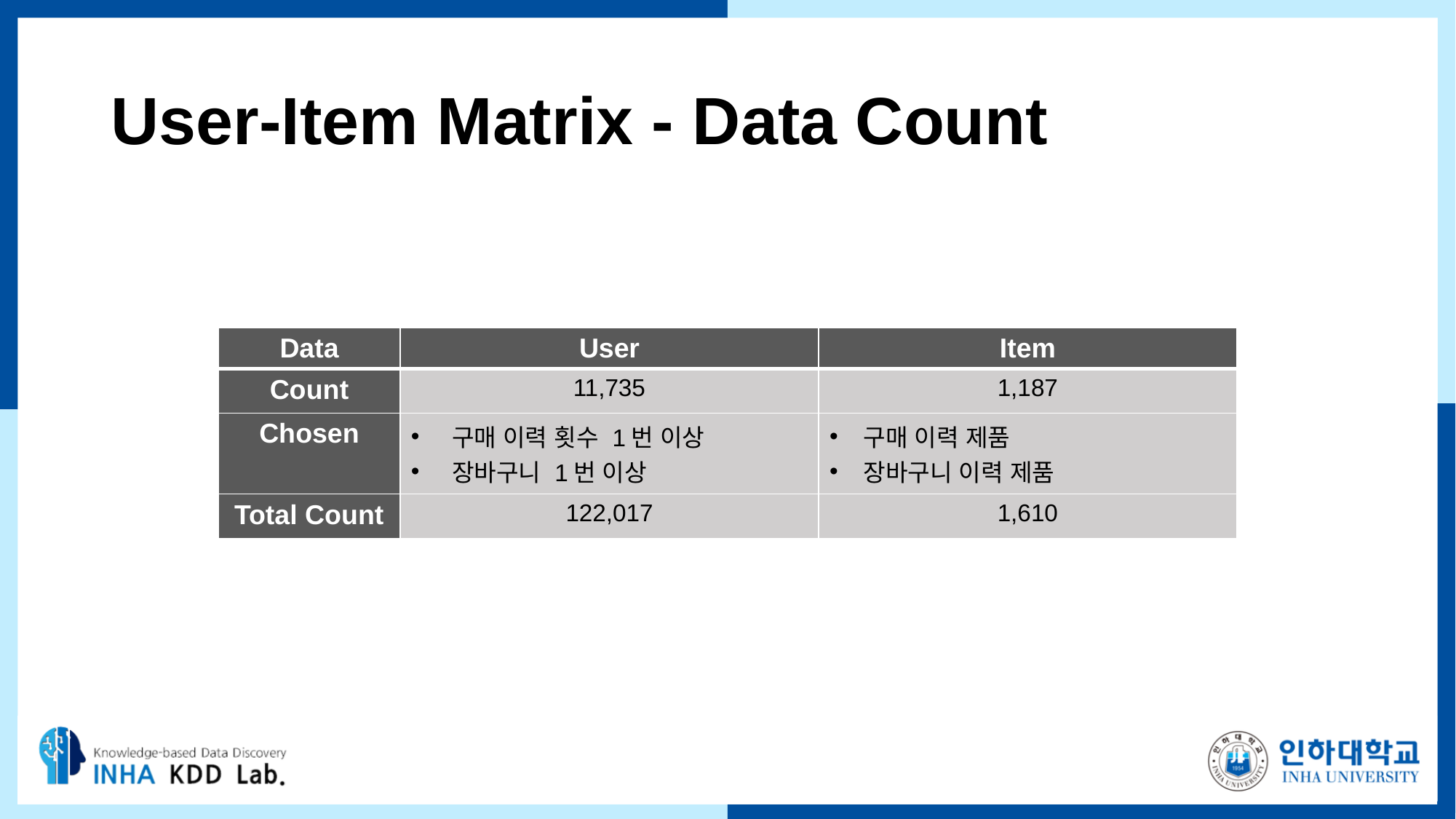

# User-Item Matrix - Data Count
| Data | User | Item |
| --- | --- | --- |
| Count | 11,735 | 1,187 |
| Chosen | 구매 이력 횟수 1번 이상 장바구니 1번 이상 | 구매 이력 제품 장바구니 이력 제품 |
| Total Count | 122,017 | 1,610 |
7